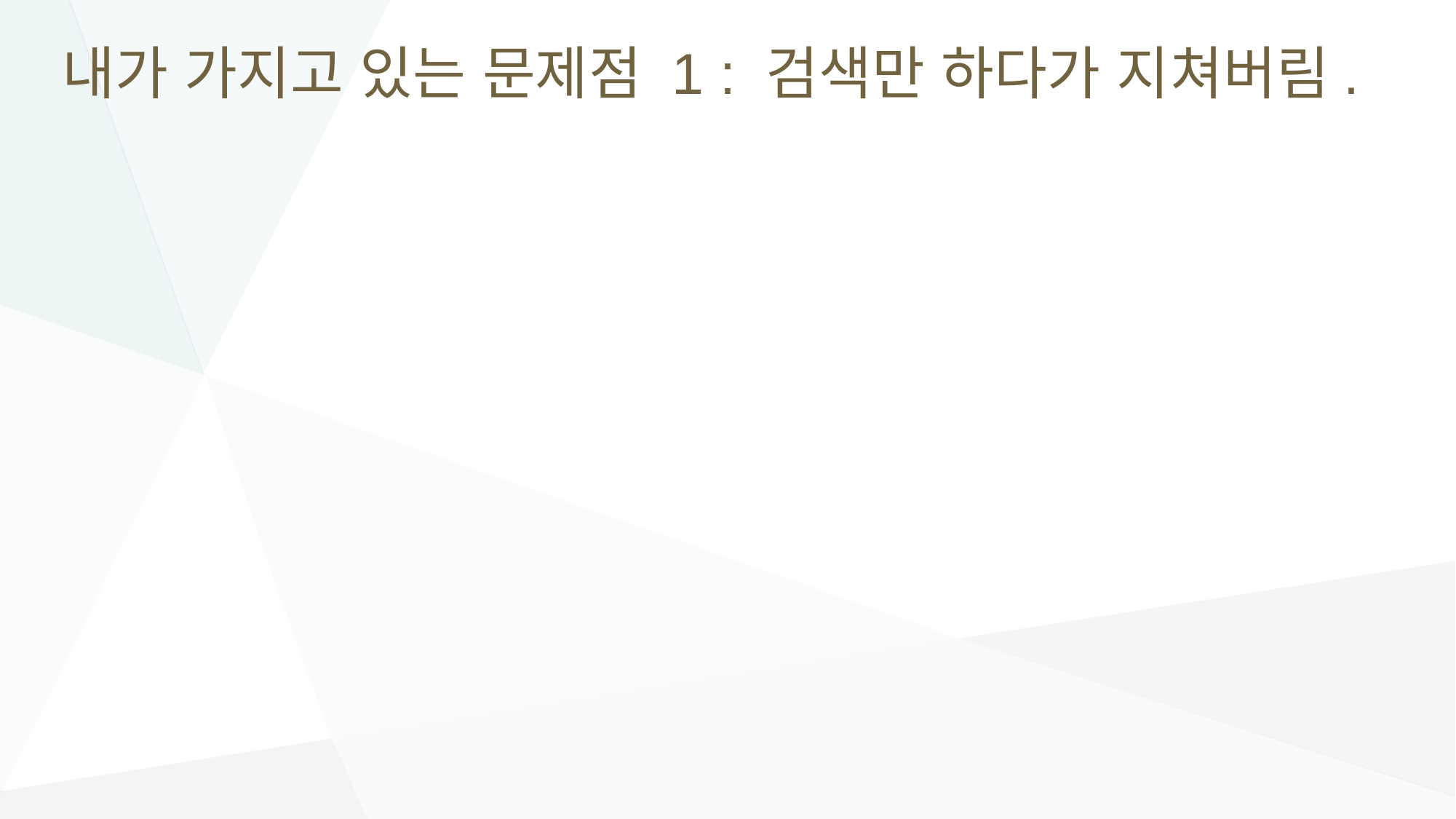

# 내가 가지고 있는 문제점 1 : 검색만 하다가 지쳐버림.